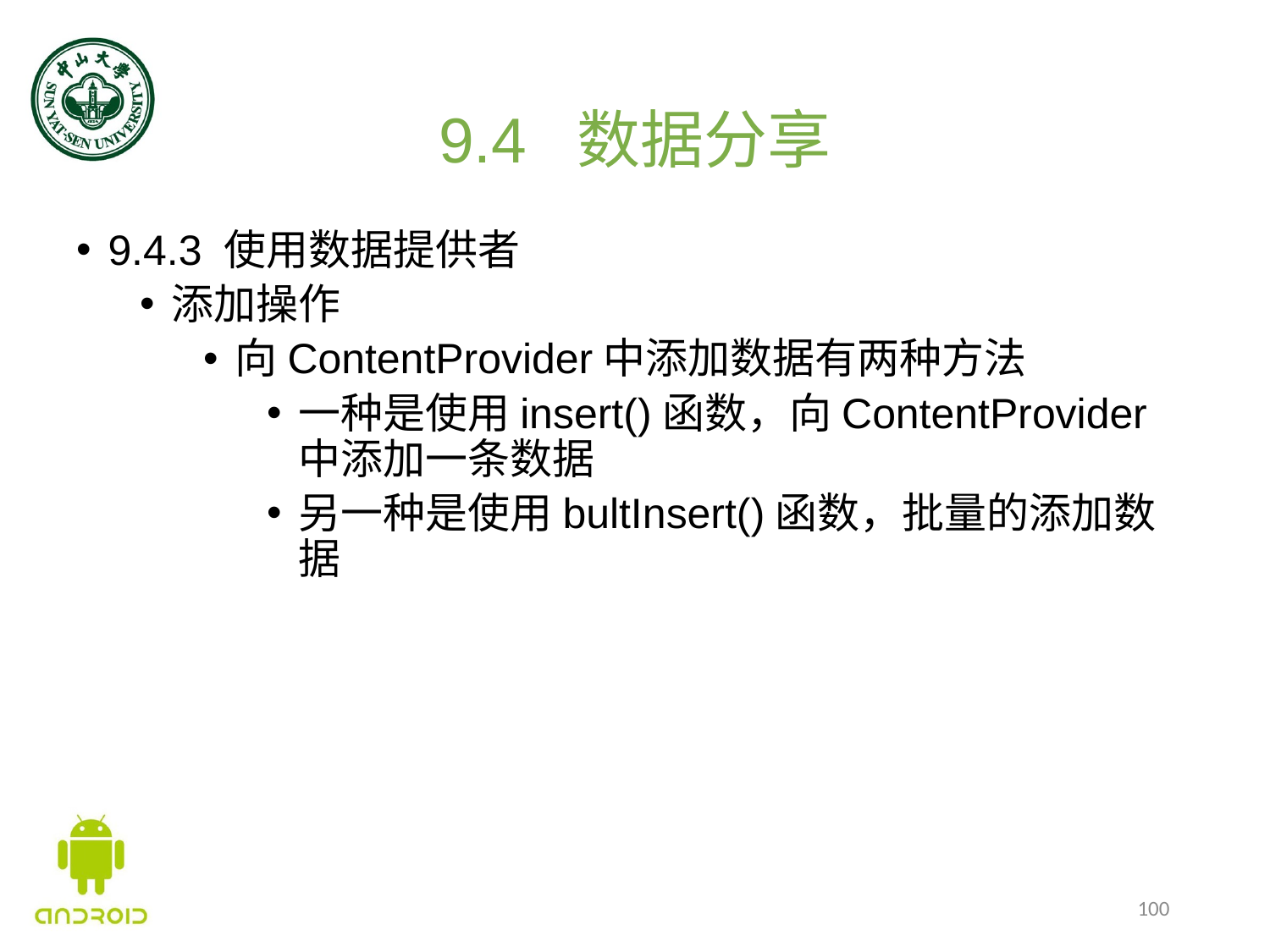

# 9.4  数据分享
9.4.3 使用数据提供者
添加操作
向ContentProvider中添加数据有两种方法
一种是使用insert()函数，向ContentProvider中添加一条数据
另一种是使用bultInsert()函数，批量的添加数据

100